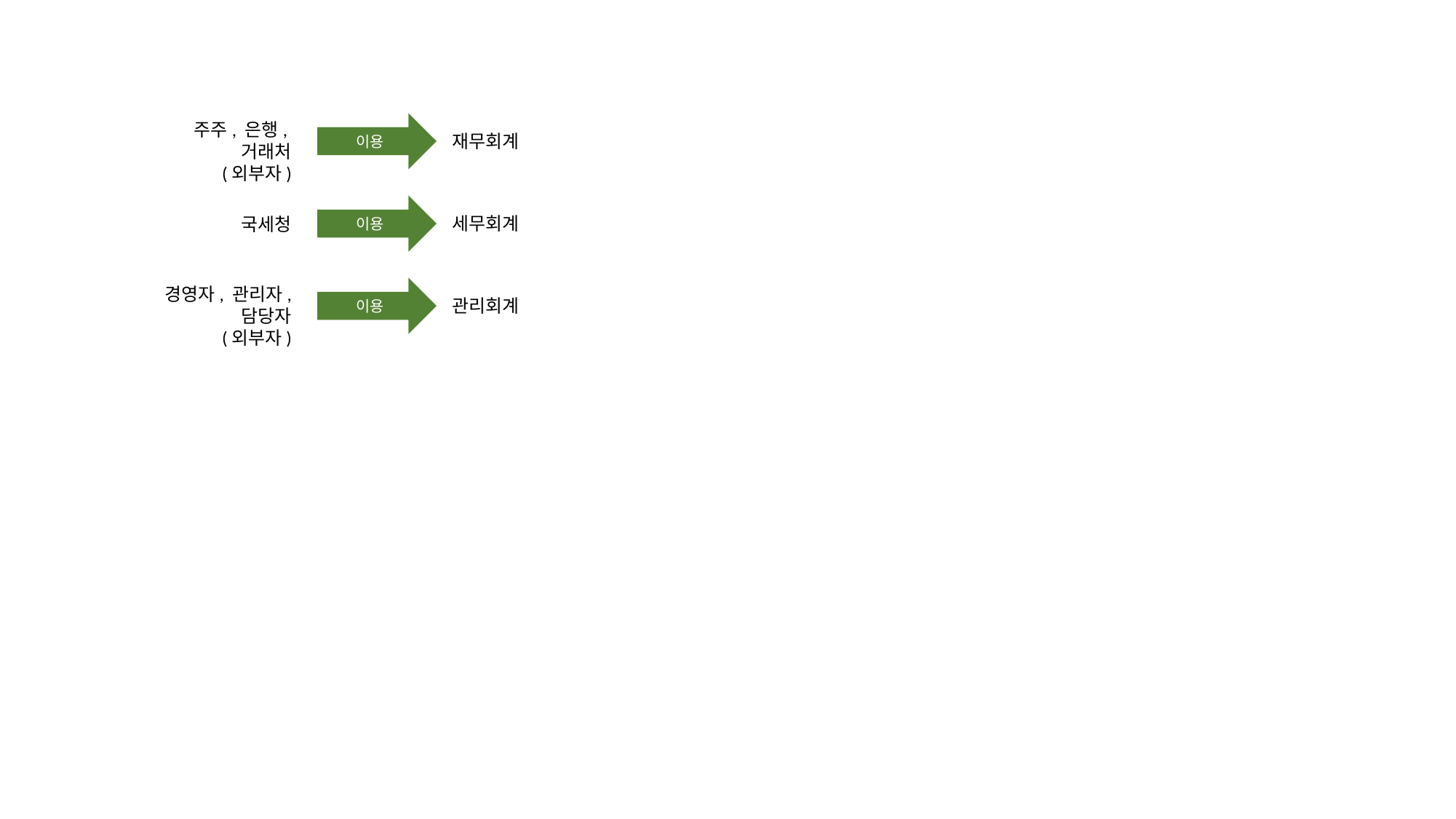

주주, 은행,거래처
(외부자)
이용
재무회계
이용
세무회계
국세청
경영자, 관리자, 담당자
(외부자)
이용
관리회계